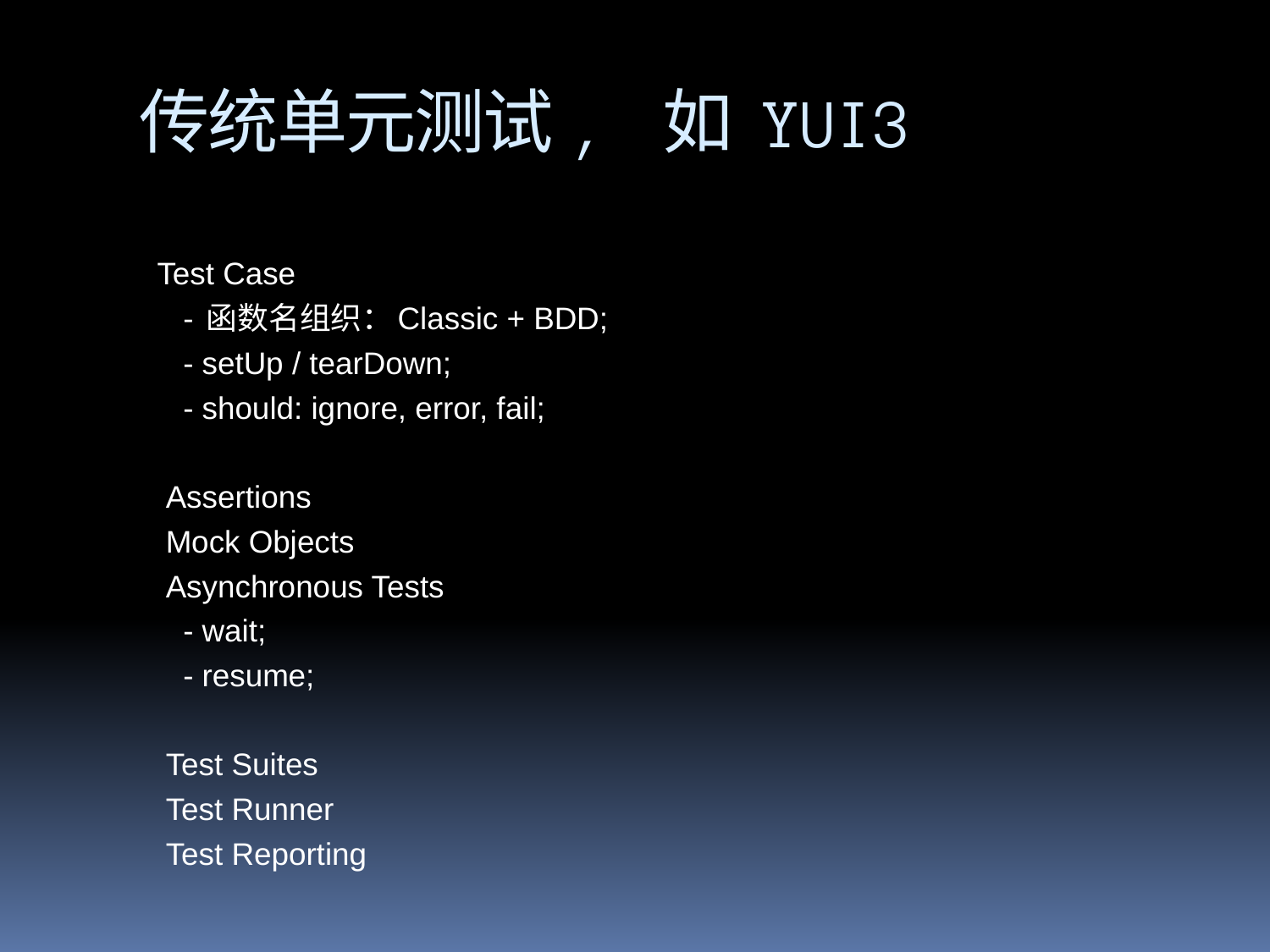

# 传统单元测试, 如 YUI3
 Test Case
    - 函数名组织：Classic + BDD;
    - setUp / tearDown;
    - should: ignore, error, fail;

  Assertions
  Mock Objects
  Asynchronous Tests
    - wait;
    - resume;

  Test Suites
  Test Runner
  Test Reporting